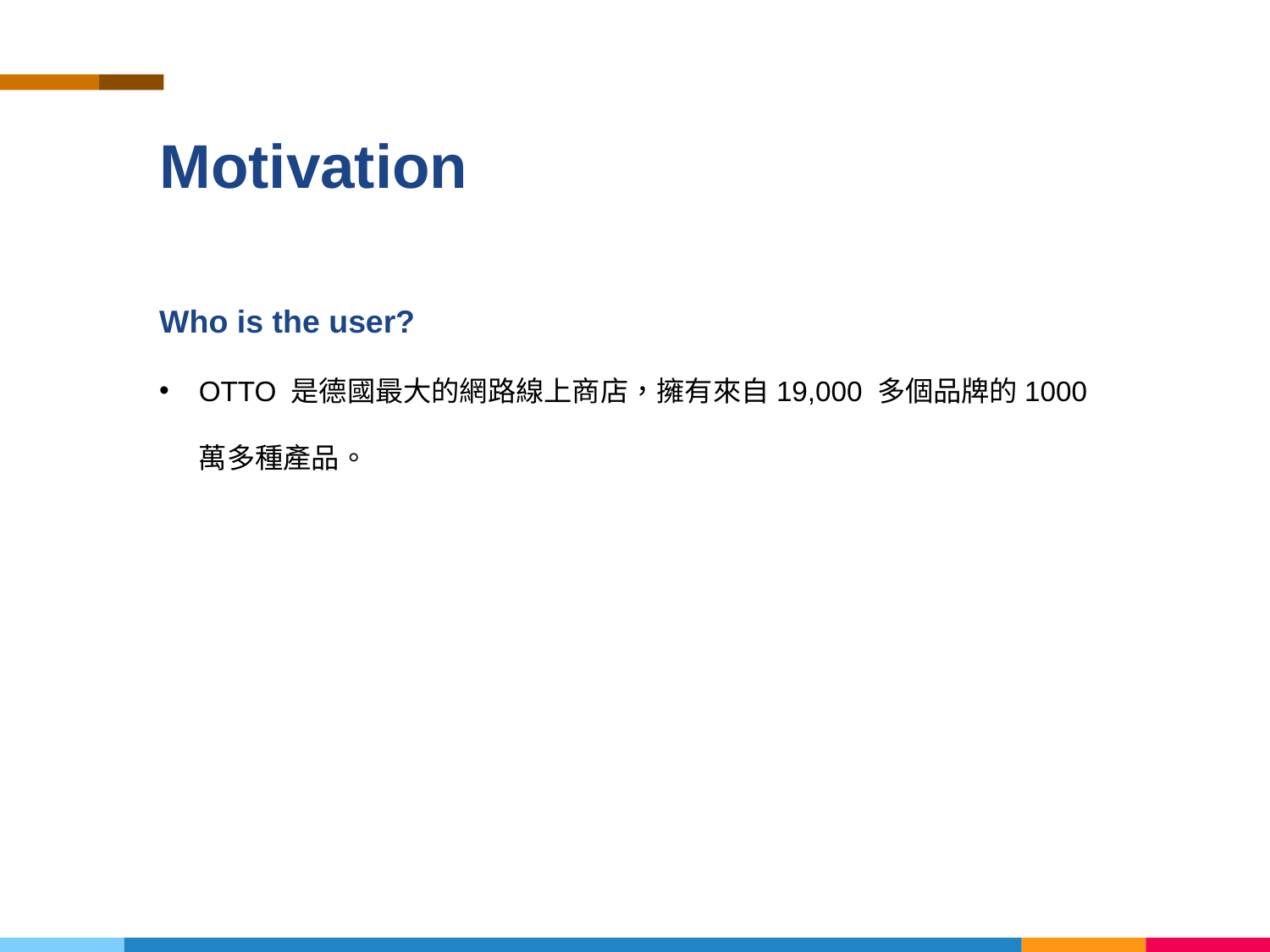

Motivation
Who is the user?
OTTO 是德國最大的網路線上商店，擁有來自19,000 多個品牌的1000 萬多種產品。